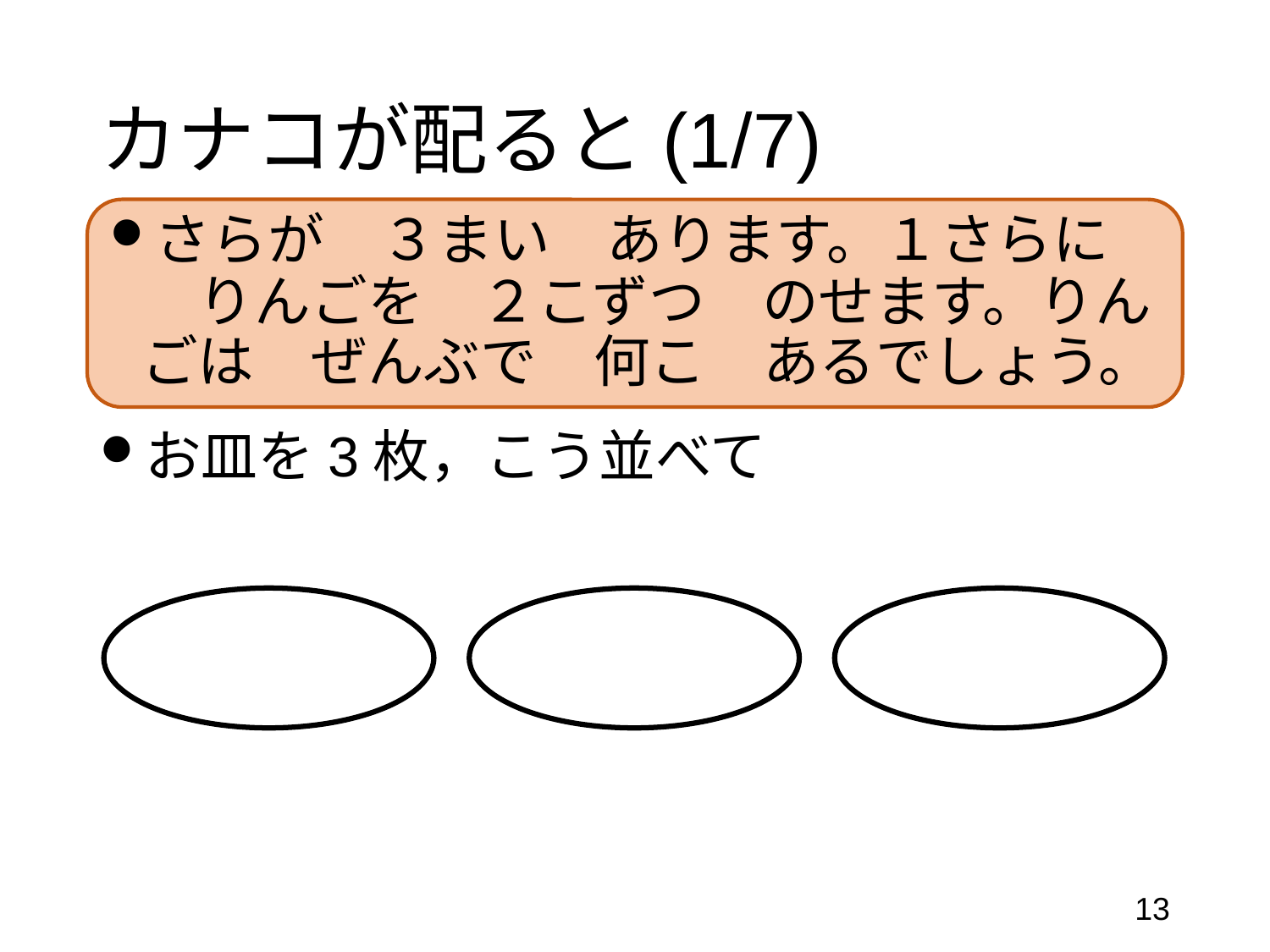

# カナコが配ると(1/7)
さらが　３まい　あります。１さらに　りんごを　２こずつ　のせます。りんごは　ぜんぶで　何こ　あるでしょう。
お皿を3枚，こう並べて

13